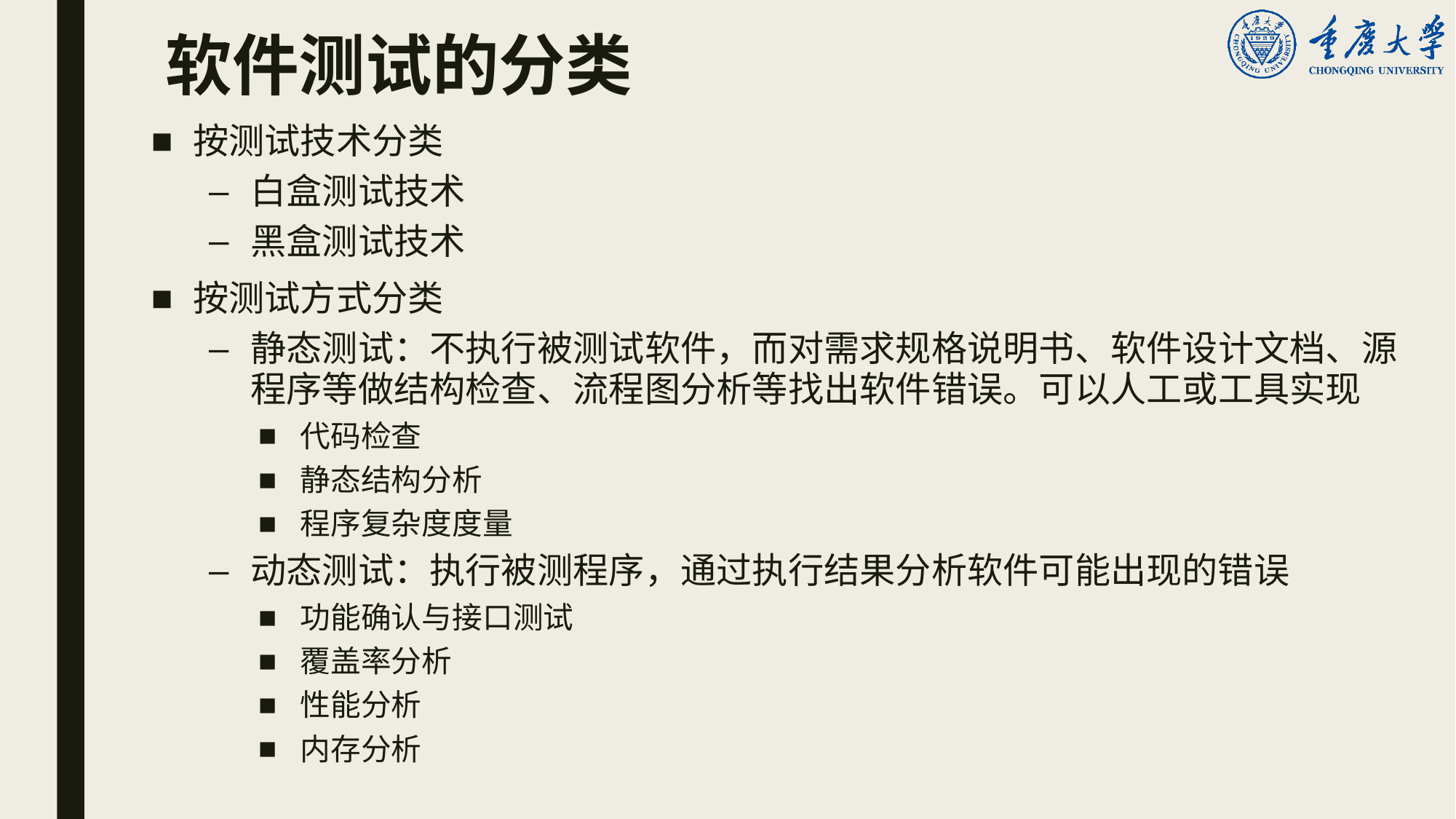

# 软件测试的分类
按测试技术分类
白盒测试技术
黑盒测试技术
按测试方式分类
静态测试：不执行被测试软件，而对需求规格说明书、软件设计文档、源程序等做结构检查、流程图分析等找出软件错误。可以人工或工具实现
代码检查
静态结构分析
程序复杂度度量
动态测试：执行被测程序，通过执行结果分析软件可能出现的错误
功能确认与接口测试
覆盖率分析
性能分析
内存分析